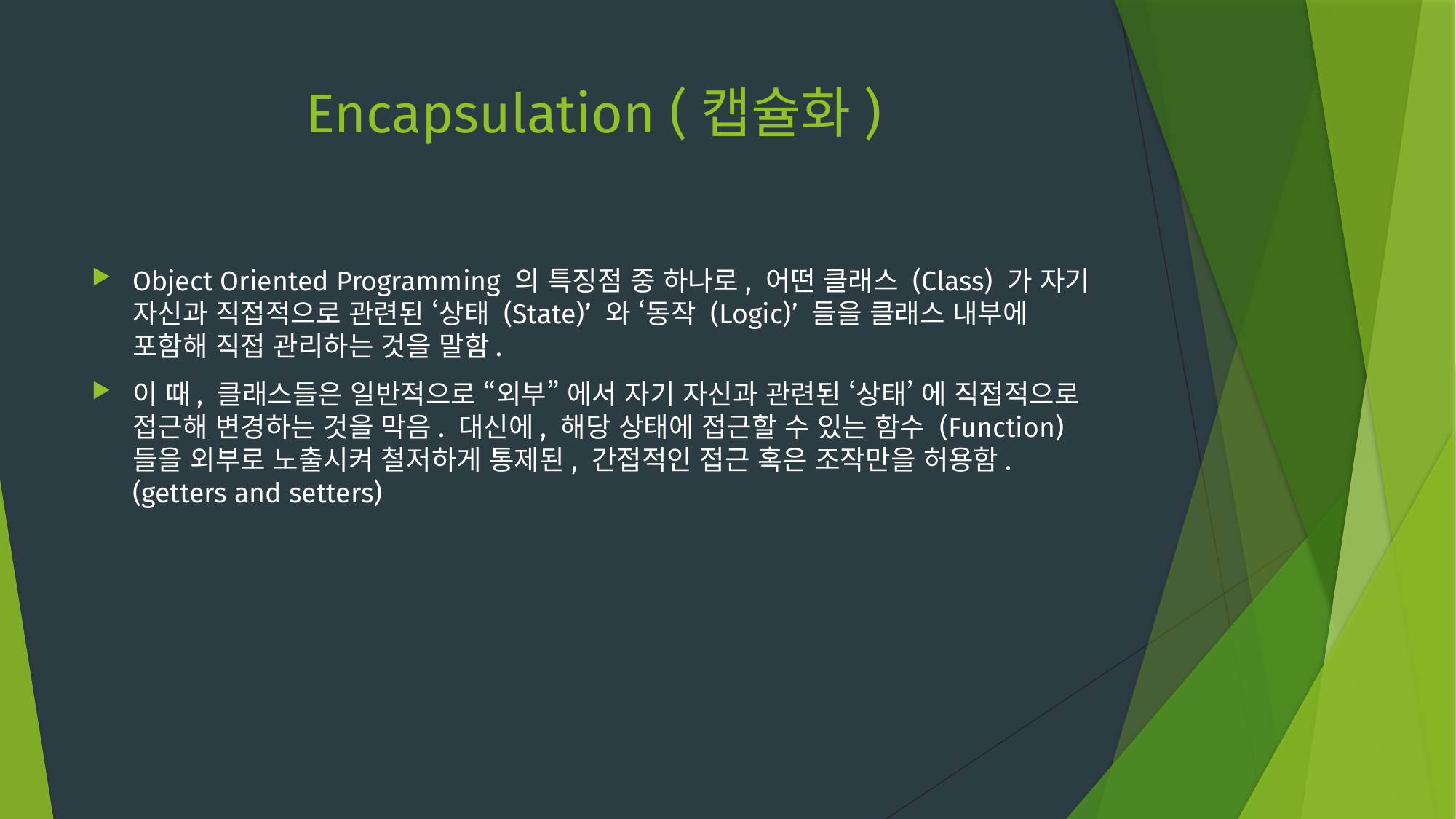

# Encapsulation (캡슐화)
Object Oriented Programming 의 특징점 중 하나로, 어떤 클래스 (Class) 가 자기 자신과 직접적으로 관련된 ‘상태 (State)’ 와 ‘동작 (Logic)’ 들을 클래스 내부에 포함해 직접 관리하는 것을 말함.
이 때, 클래스들은 일반적으로 “외부” 에서 자기 자신과 관련된 ‘상태’ 에 직접적으로 접근해 변경하는 것을 막음. 대신에, 해당 상태에 접근할 수 있는 함수 (Function) 들을 외부로 노출시켜 철저하게 통제된, 간접적인 접근 혹은 조작만을 허용함. (getters and setters)